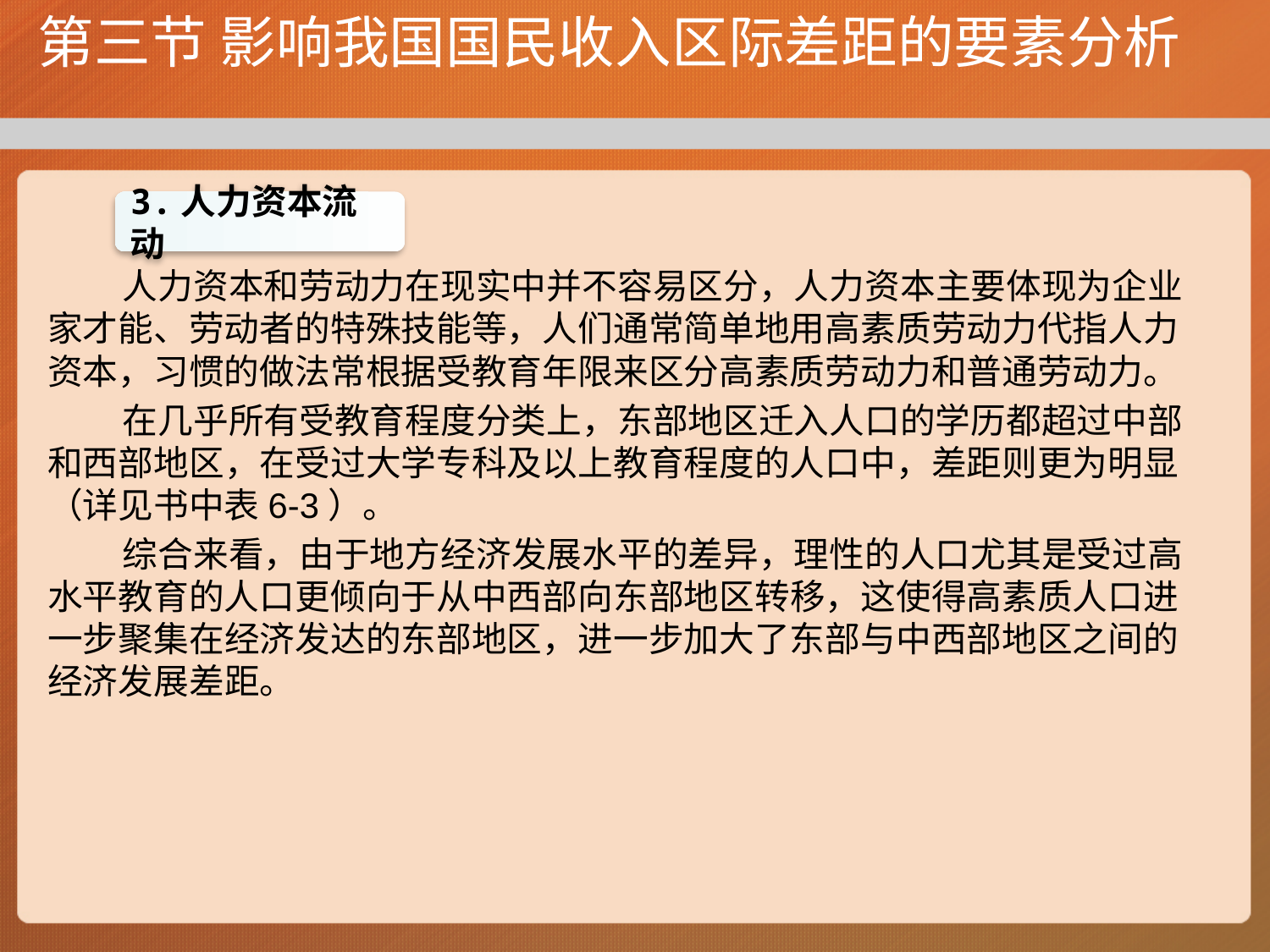

# 第三节 影响我国国民收入区际差距的要素分析

人力资本和劳动力在现实中并不容易区分，人力资本主要体现为企业家才能、劳动者的特殊技能等，人们通常简单地用高素质劳动力代指人力资本，习惯的做法常根据受教育年限来区分高素质劳动力和普通劳动力。
在几乎所有受教育程度分类上，东部地区迁入人口的学历都超过中部和西部地区，在受过大学专科及以上教育程度的人口中，差距则更为明显（详见书中表6-3）。
综合来看，由于地方经济发展水平的差异，理性的人口尤其是受过高水平教育的人口更倾向于从中西部向东部地区转移，这使得高素质人口进一步聚集在经济发达的东部地区，进一步加大了东部与中西部地区之间的经济发展差距。
3.人力资本流动